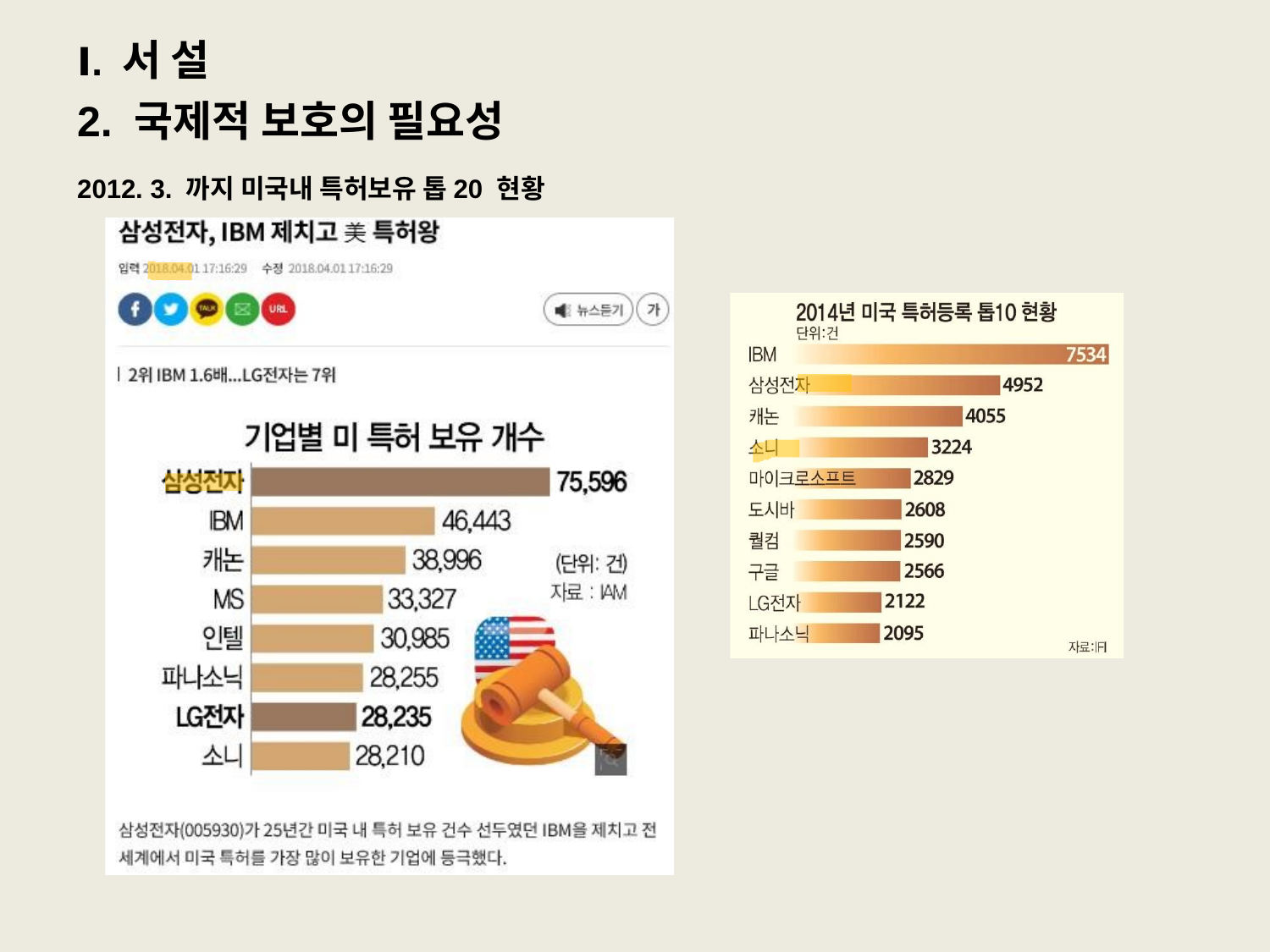

# Ⅰ. 서 설
2. 국제적 보호의 필요성
2012. 3. 까지 미국내 특허보유 톱20 현황